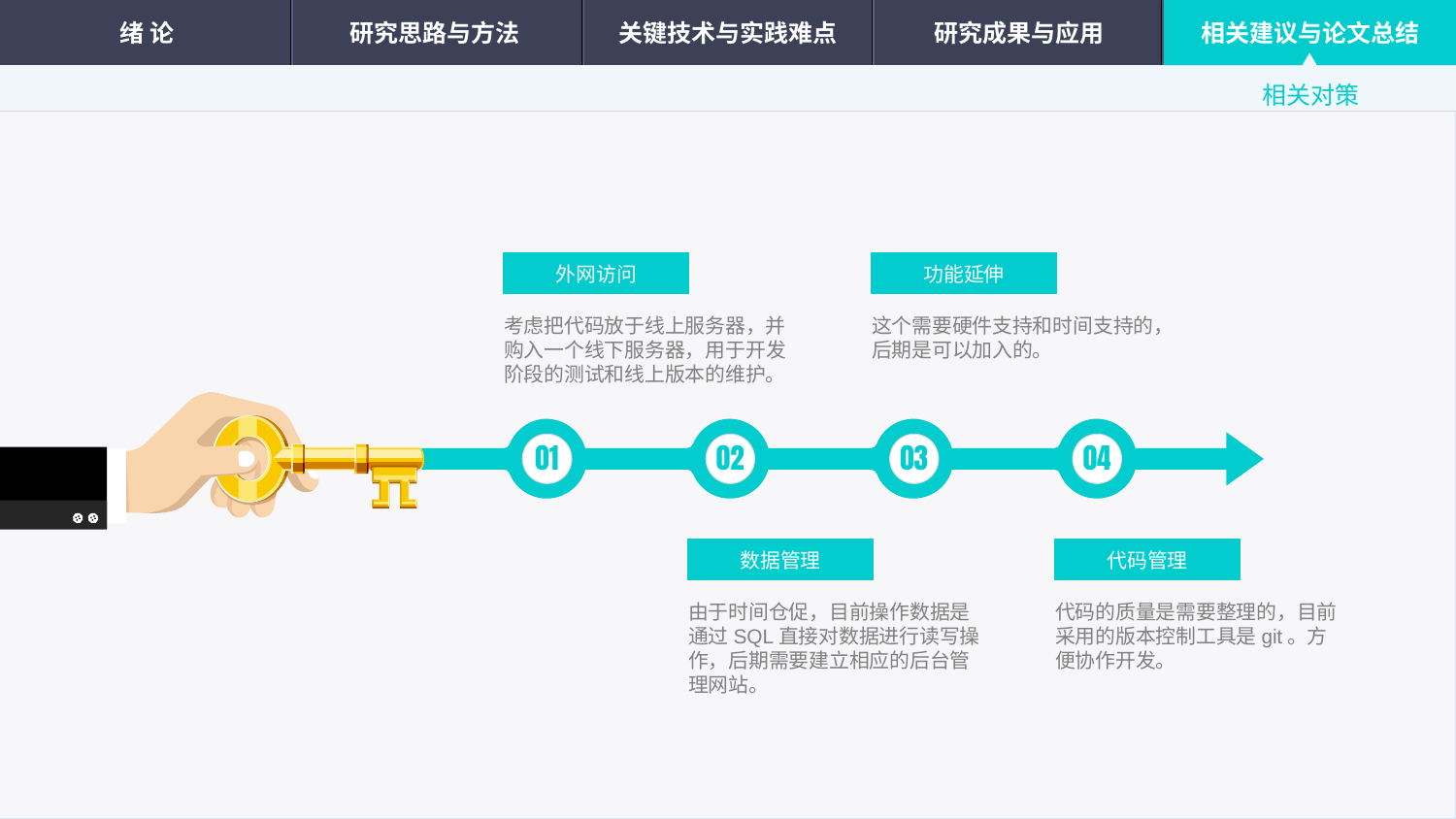

绪 论
研究思路与方法
关键技术与实践难点
研究成果与应用
相关建议与论文总结
相关对策
外网访问
功能延伸
考虑把代码放于线上服务器，并购入一个线下服务器，用于开发阶段的测试和线上版本的维护。
这个需要硬件支持和时间支持的，后期是可以加入的。

01
02
03
04
数据管理
代码管理
由于时间仓促，目前操作数据是通过SQL直接对数据进行读写操作，后期需要建立相应的后台管理网站。
代码的质量是需要整理的，目前采用的版本控制工具是git。方便协作开发。